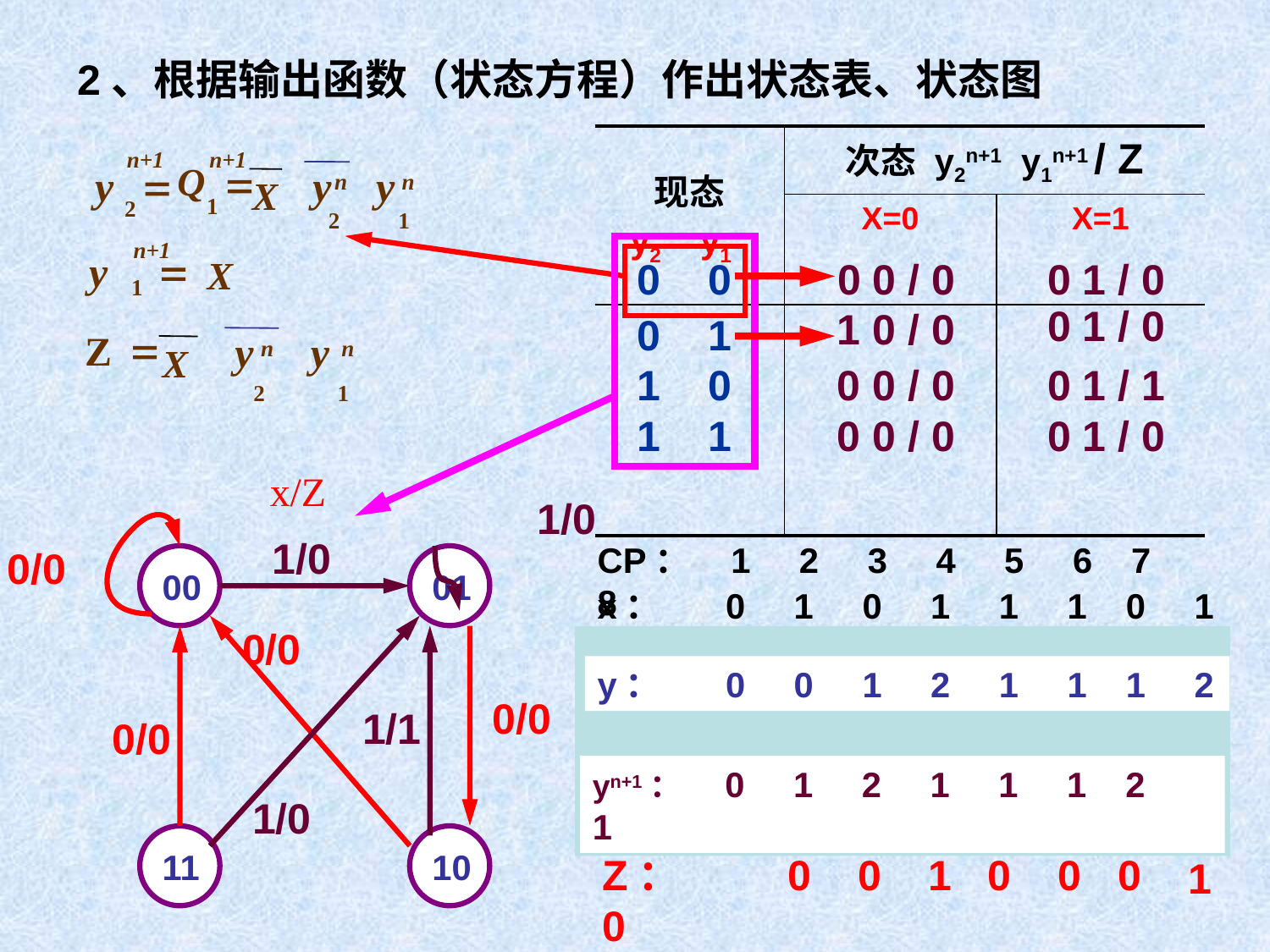

2、根据输出函数（状态方程）作出状态表、状态图
| 现态 y2 y1 | 次态 y2n+1 y1n+1 / Z |  |
| --- | --- | --- |
|  | X=0 | X=1 |
|  |  |  |
n+1
n+1
Q
y
=
y
y

=
n
n

X
1
2
2
1
n+1
y
=
X
1

0    0
0 0 / 0
0 1 / 0

0 1 / 0
1 0 / 0
0    1
Z
=
y
y

n
n

X
2
1

1    0
0 0 / 0
0 1 / 1
1    1
0 0 / 0
0 1 / 0
x/Z
1/0
1/0

CP：    1     2     3     4     5     6    7     8
x：       0     1     0     1     1     1    0     1
0/0

00

01

11

10

0/0

1/0
y2：      0
y1：      0
0
0
0
1
1
0
0
1
0
1
0
1
1
0

0/0

1/1

0/0

y：       0     0     1     2     1     1    1     2
yn+1：     0     1     2     1     1     1    2     1
0
1
0
1
y2n+1：  0
y1n+1：  0
0
1
1
0
0
1
1
0
0
1
Z：      0
0
0
1
0
0
0
1